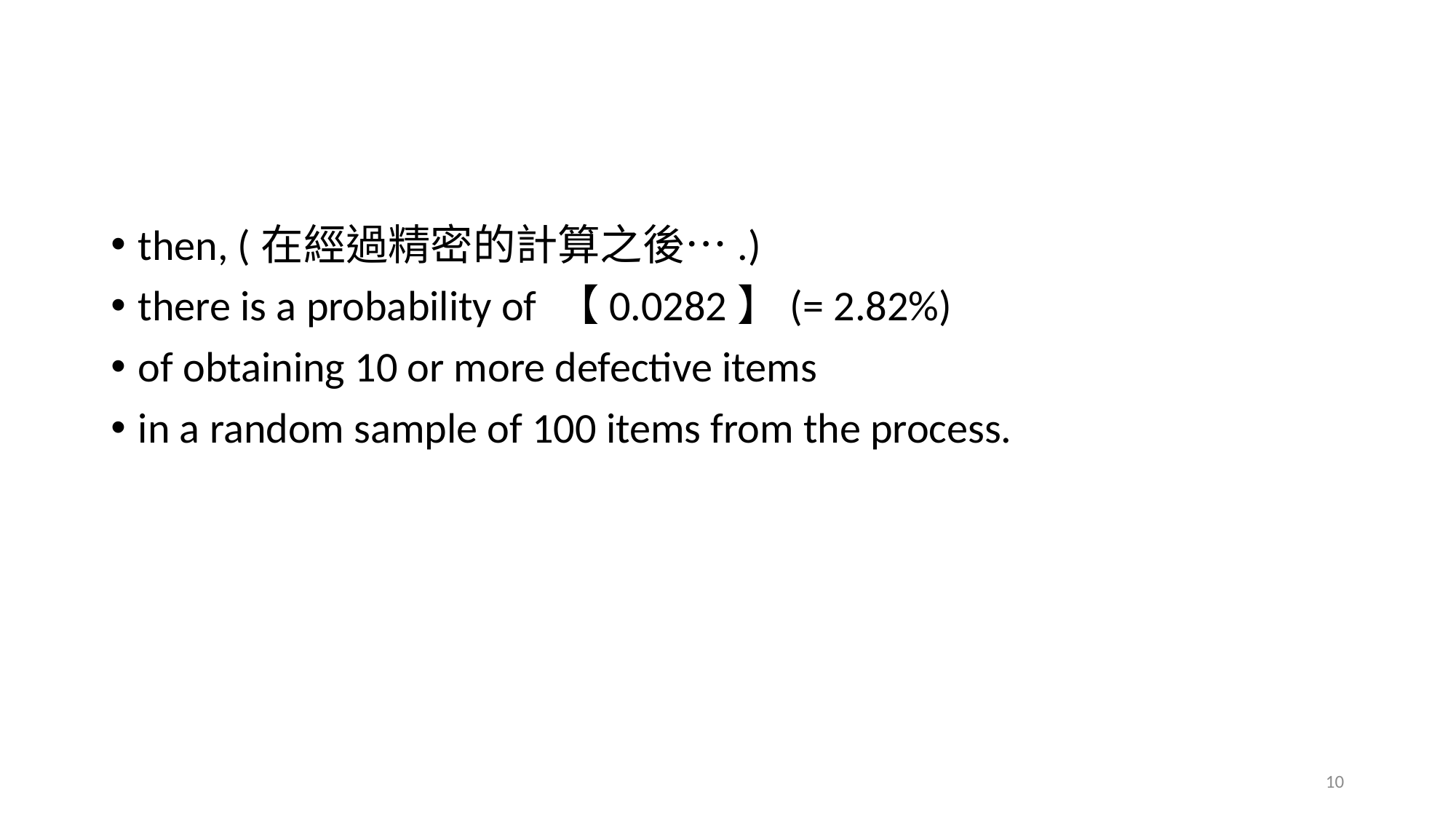

#
then, (在經過精密的計算之後….)
there is a probability of 【0.0282】(= 2.82%)
of obtaining 10 or more defective items
in a random sample of 100 items from the process.
10